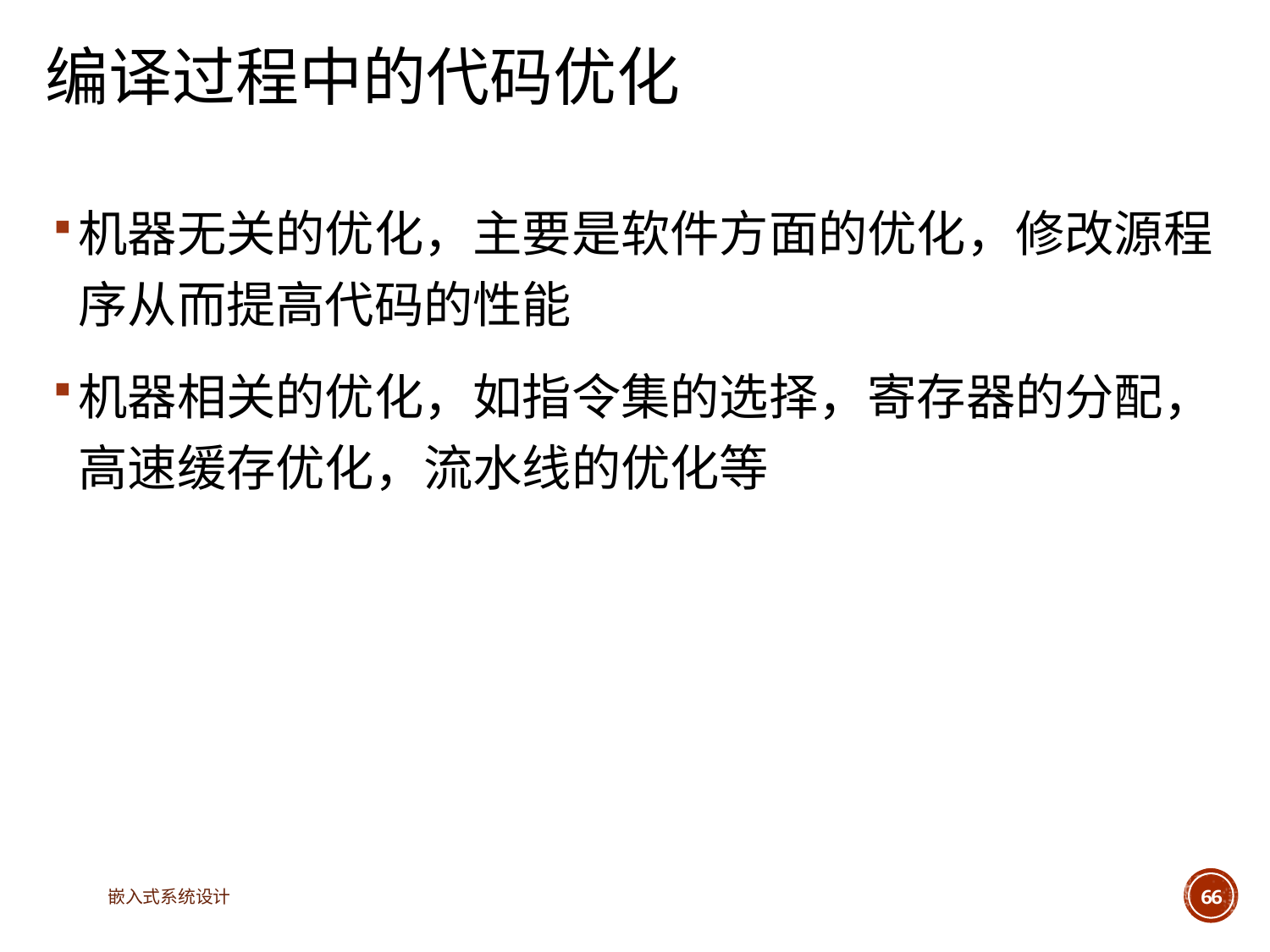

# 编译过程中的代码优化
机器无关的优化，主要是软件方面的优化，修改源程序从而提高代码的性能
机器相关的优化，如指令集的选择，寄存器的分配，高速缓存优化，流水线的优化等
嵌入式系统设计
66